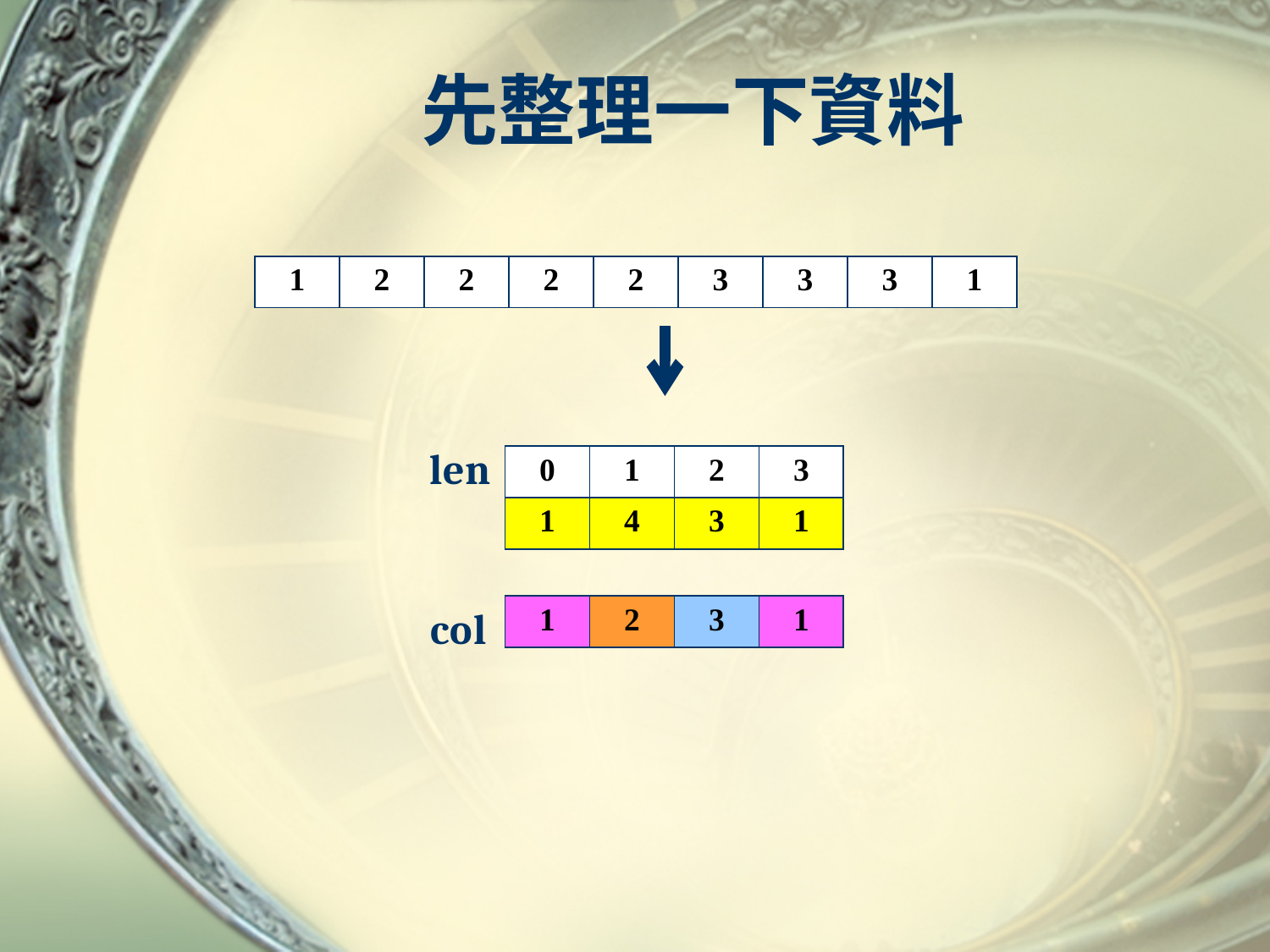

# 先整理一下資料
| 1 | 2 | 2 | 2 | 2 | 3 | 3 | 3 | 1 |
| --- | --- | --- | --- | --- | --- | --- | --- | --- |
len
| 0 | 1 | 2 | 3 |
| --- | --- | --- | --- |
| 1 | 4 | 3 | 1 |
col
| 1 | 2 | 3 | 1 |
| --- | --- | --- | --- |